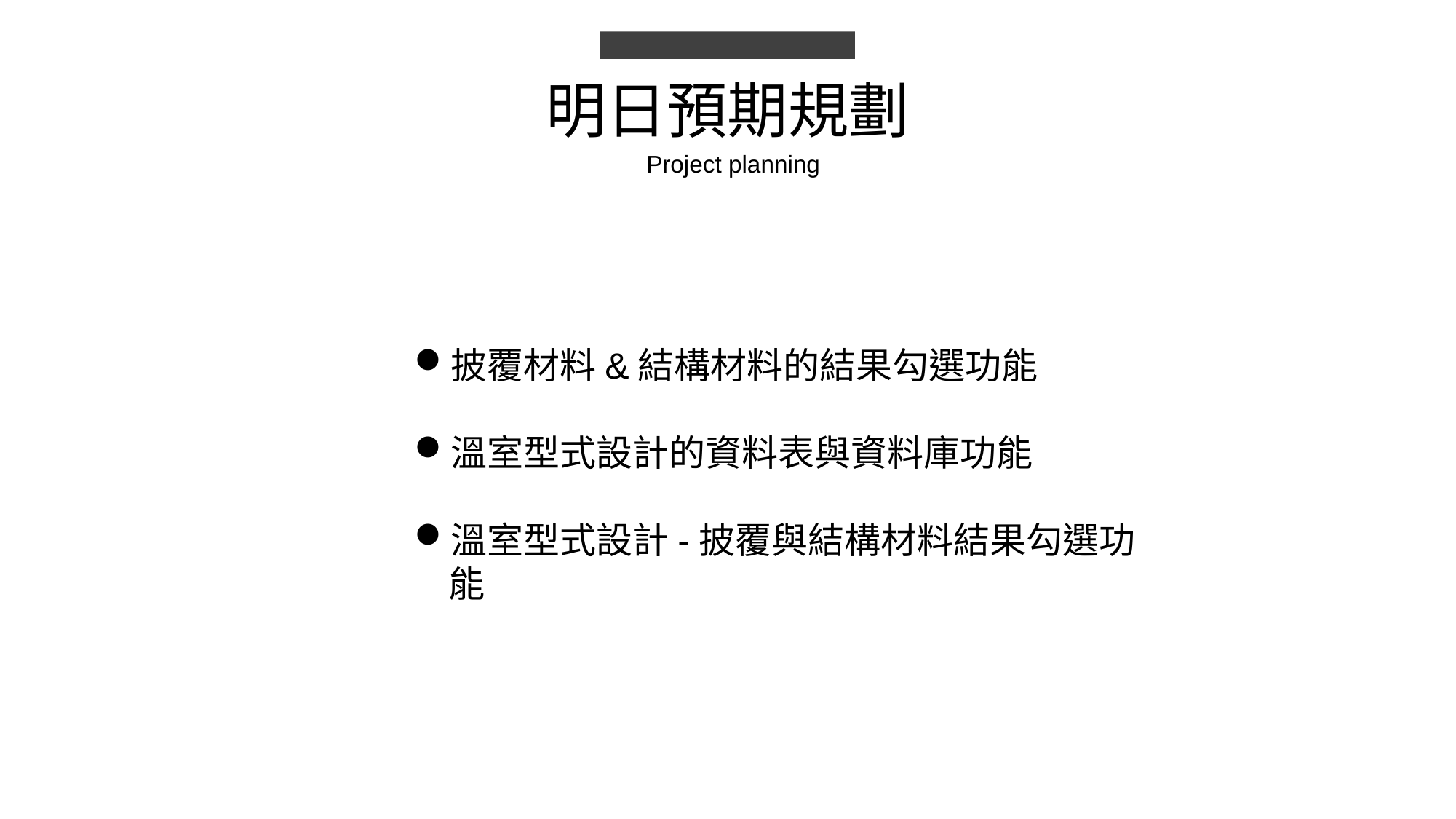

明日預期規劃
Project planning
披覆材料&結構材料的結果勾選功能

溫室型式設計的資料表與資料庫功能

溫室型式設計-披覆與結構材料結果勾選功能